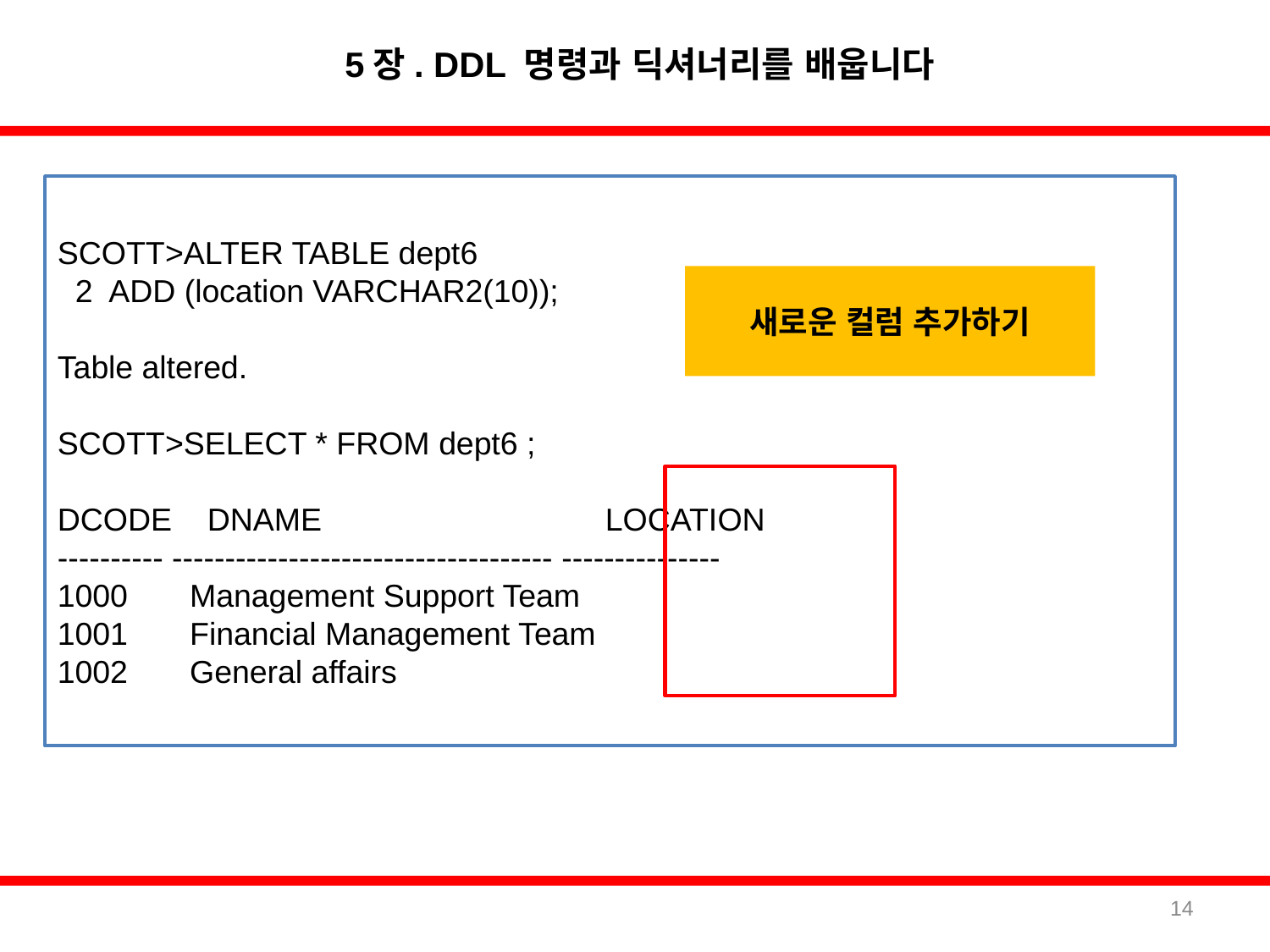

5장. DDL 명령과 딕셔너리를 배웁니다

SCOTT>ALTER TABLE dept6
  2  ADD (location VARCHAR2(10));

Table altered.

SCOTT>SELECT * FROM dept6 ;

DCODE    DNAME                                LOCATION
---------- ------------------------------------ ---------------
1000       Management Support Team
1001       Financial Management Team
1002       General affairs
새로운 컬럼 추가하기

14